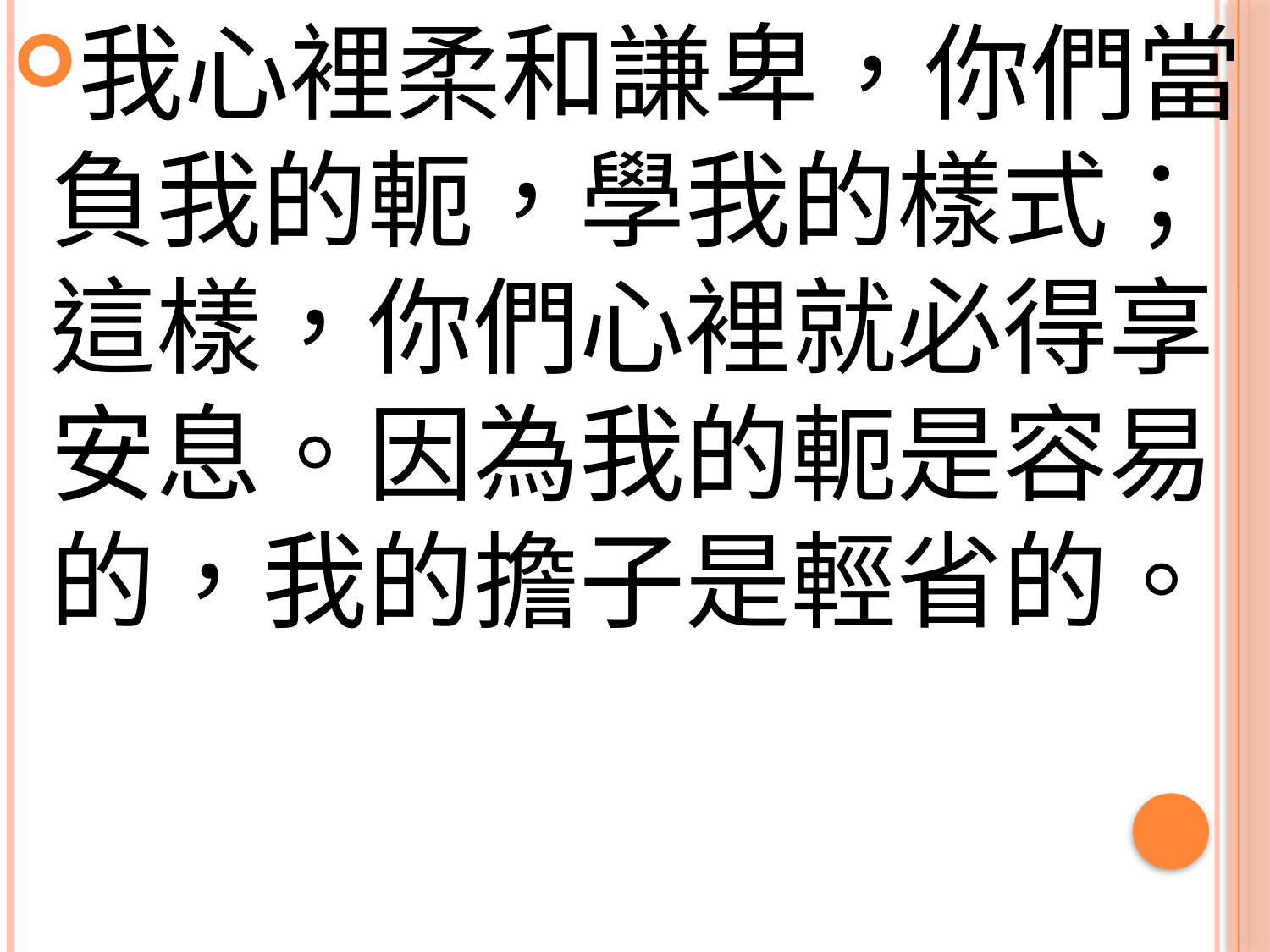

我心裡柔和謙卑，你們當負我的軛，學我的樣式；這樣，你們心裡就必得享安息。因為我的軛是容易的，我的擔子是輕省的。